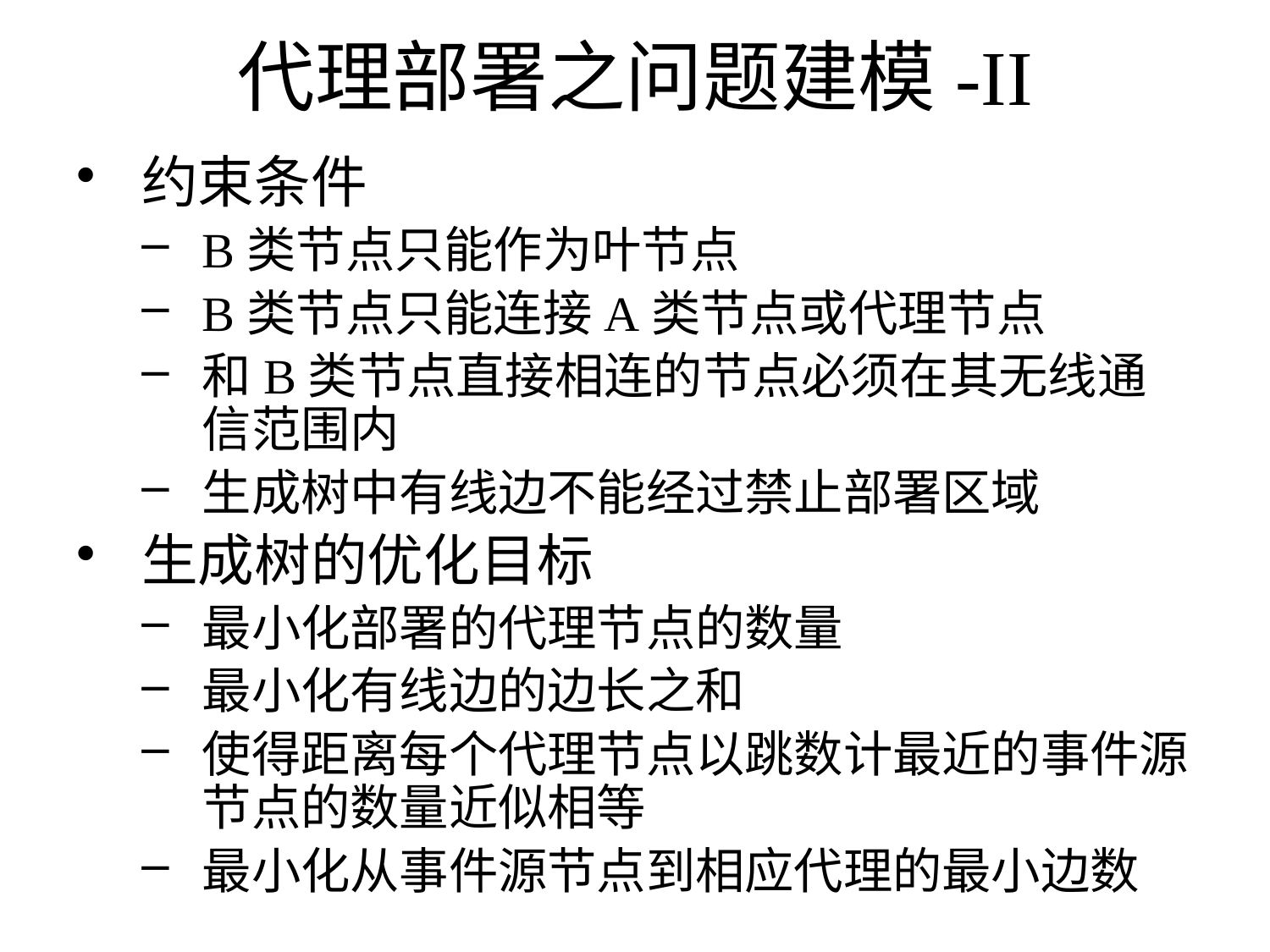

约束条件
B类节点只能作为叶节点
B类节点只能连接A类节点或代理节点
和B类节点直接相连的节点必须在其无线通信范围内
生成树中有线边不能经过禁止部署区域
生成树的优化目标
最小化部署的代理节点的数量
最小化有线边的边长之和
使得距离每个代理节点以跳数计最近的事件源节点的数量近似相等
最小化从事件源节点到相应代理的最小边数
代理部署之问题建模-II